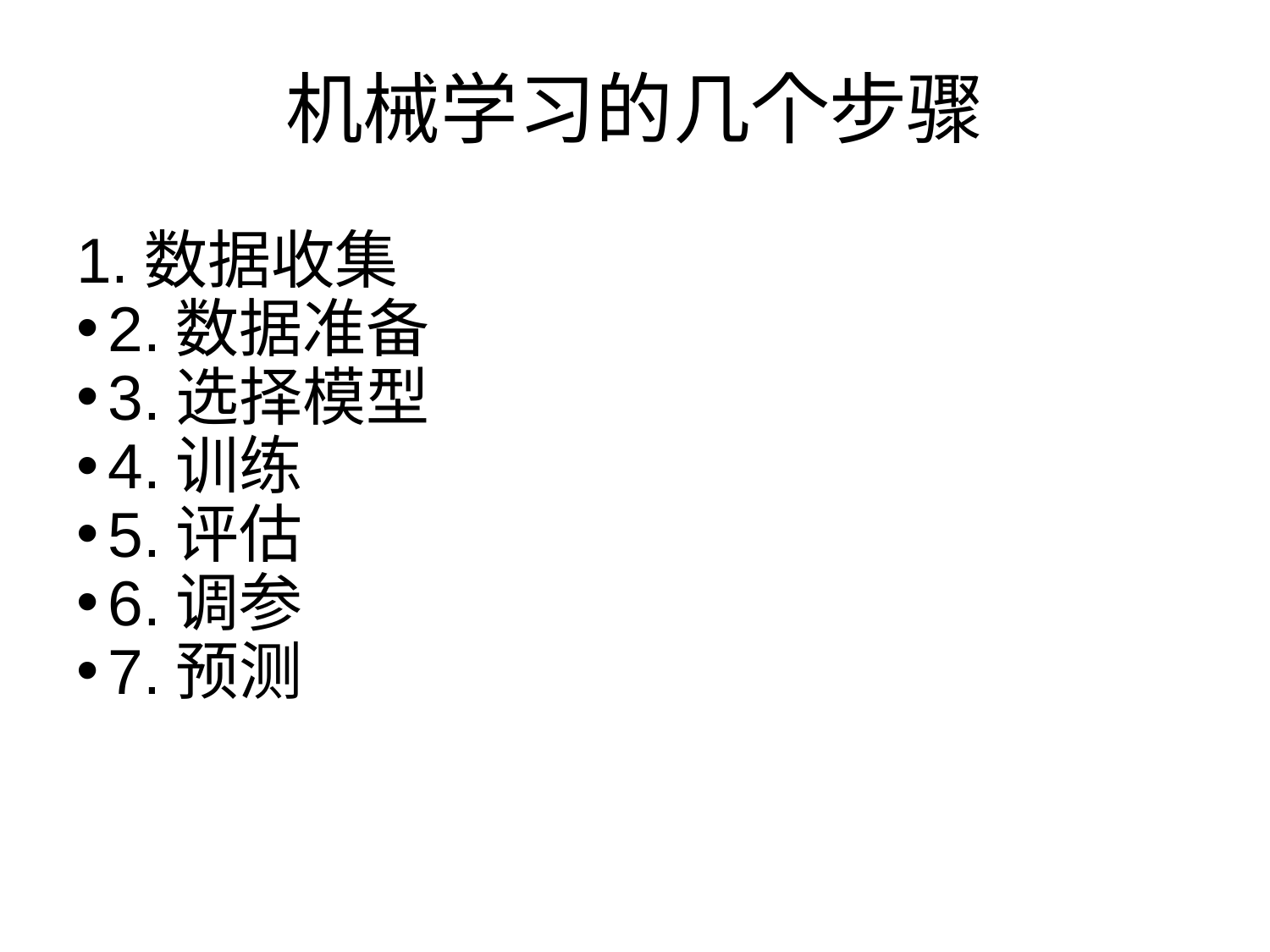

# 机械学习的几个步骤
1.数据收集
2.数据准备
3.选择模型
4.训练
5.评估
6.调参
7.预测